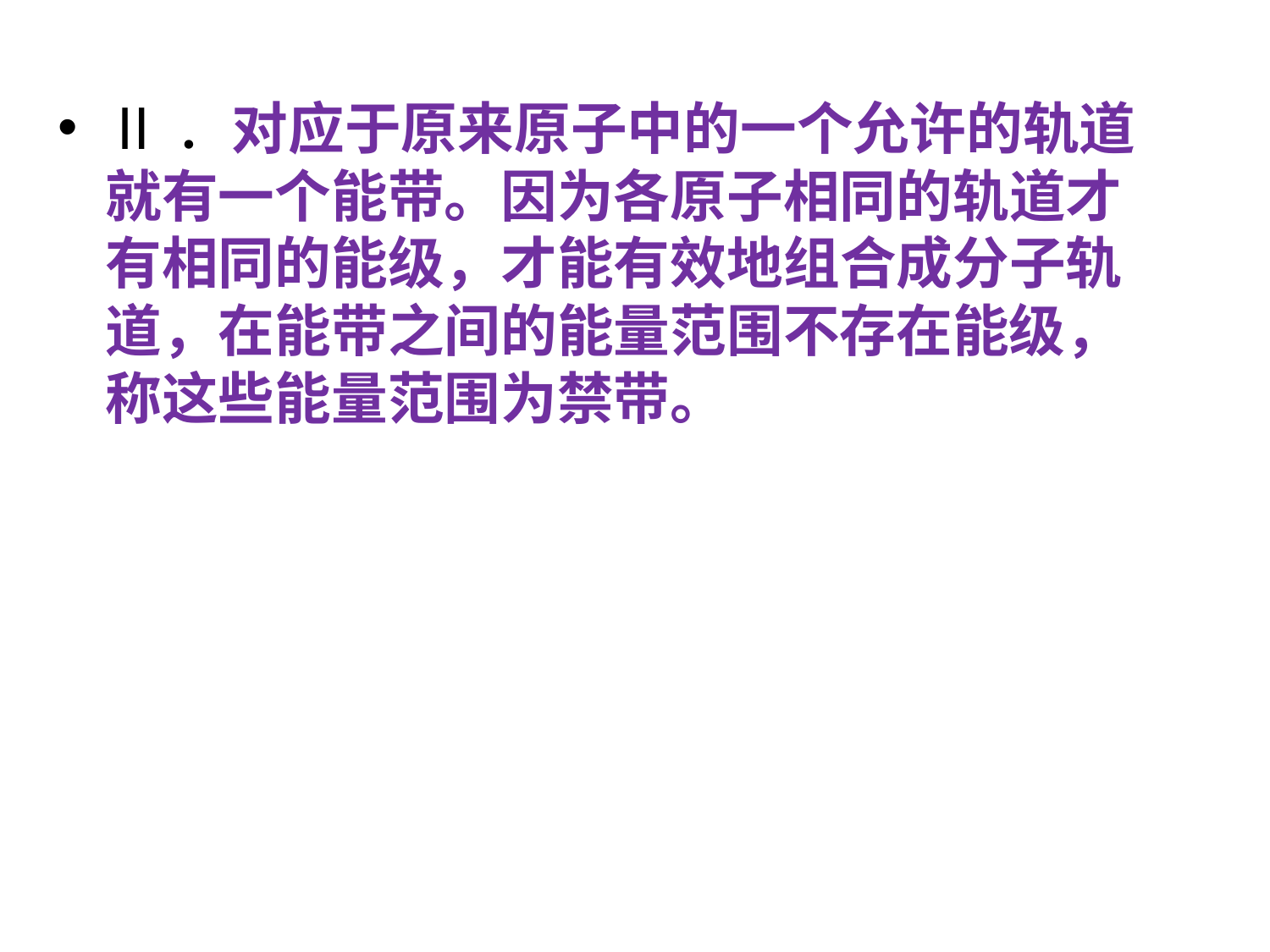

Ⅱ．对应于原来原子中的一个允许的轨道就有一个能带。因为各原子相同的轨道才有相同的能级，才能有效地组合成分子轨道，在能带之间的能量范围不存在能级，称这些能量范围为禁带。